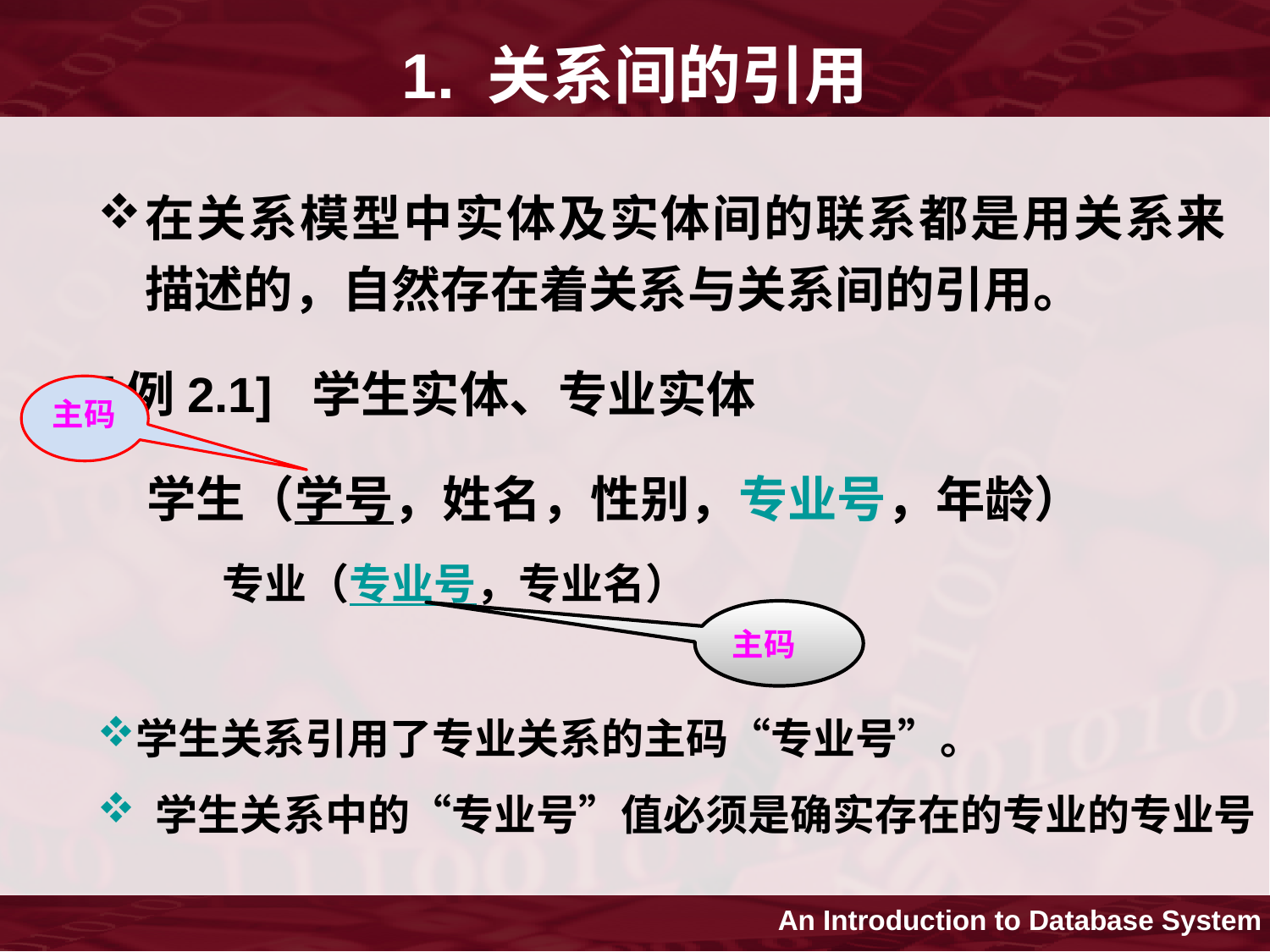

# 1. 关系间的引用
在关系模型中实体及实体间的联系都是用关系来描述的，自然存在着关系与关系间的引用。
[例2.1]  学生实体、专业实体
　学生（学号，姓名，性别，专业号，年龄）
　  专业（专业号，专业名）
主码
主码
学生关系引用了专业关系的主码“专业号”。
 学生关系中的“专业号”值必须是确实存在的专业的专业号